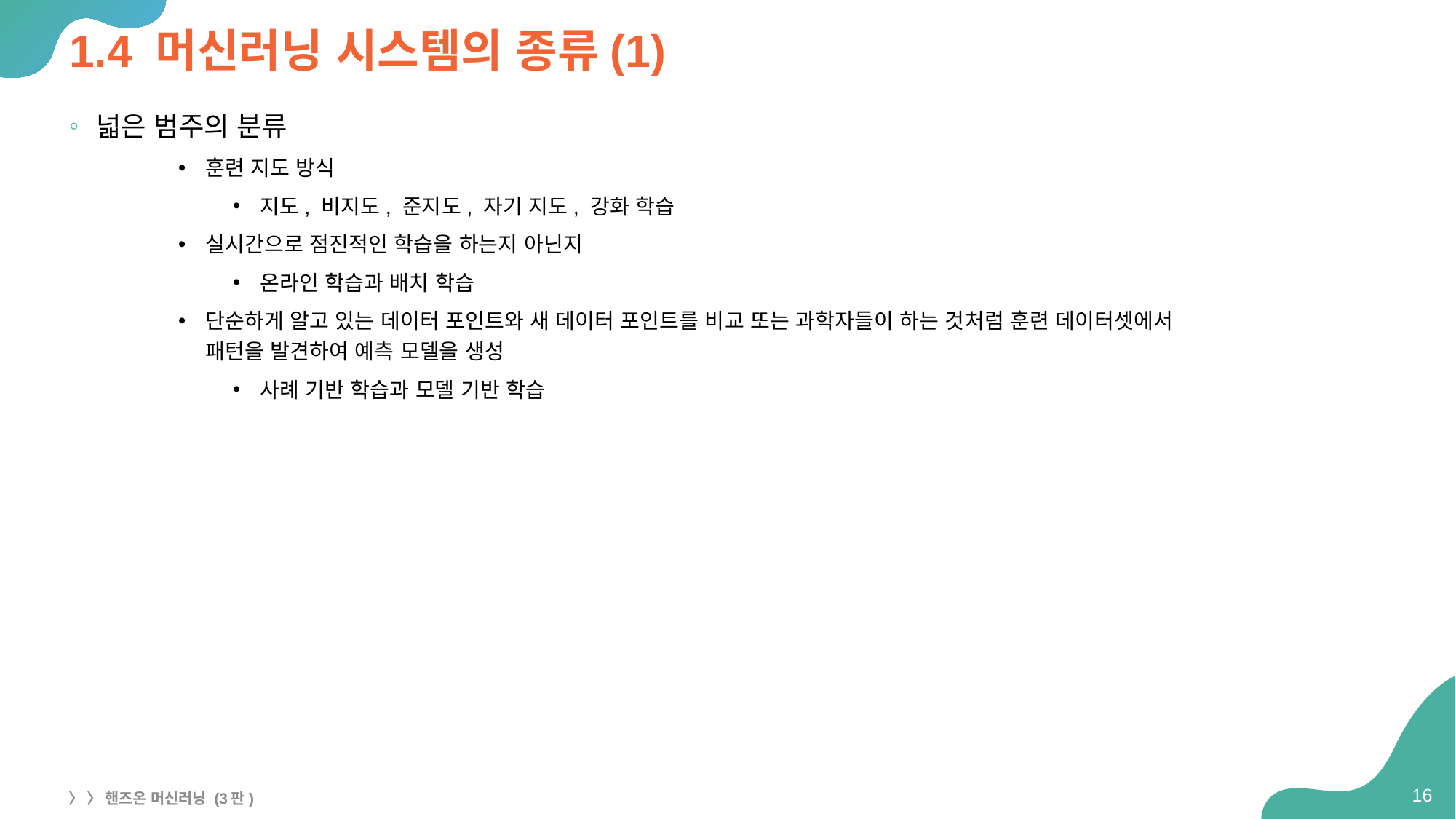

# 1.4 머신러닝 시스템의 종류(1)
넓은 범주의 분류
훈련 지도 방식
지도, 비지도, 준지도, 자기 지도, 강화 학습
실시간으로 점진적인 학습을 하는지 아닌지
온라인 학습과 배치 학습
단순하게 알고 있는 데이터 포인트와 새 데이터 포인트를 비교 또는 과학자들이 하는 것처럼 훈련 데이터셋에서
패턴을 발견하여 예측 모델을 생성
사례 기반 학습과 모델 기반 학습
16
〉 〉 핸즈온 머신러닝 (3판)